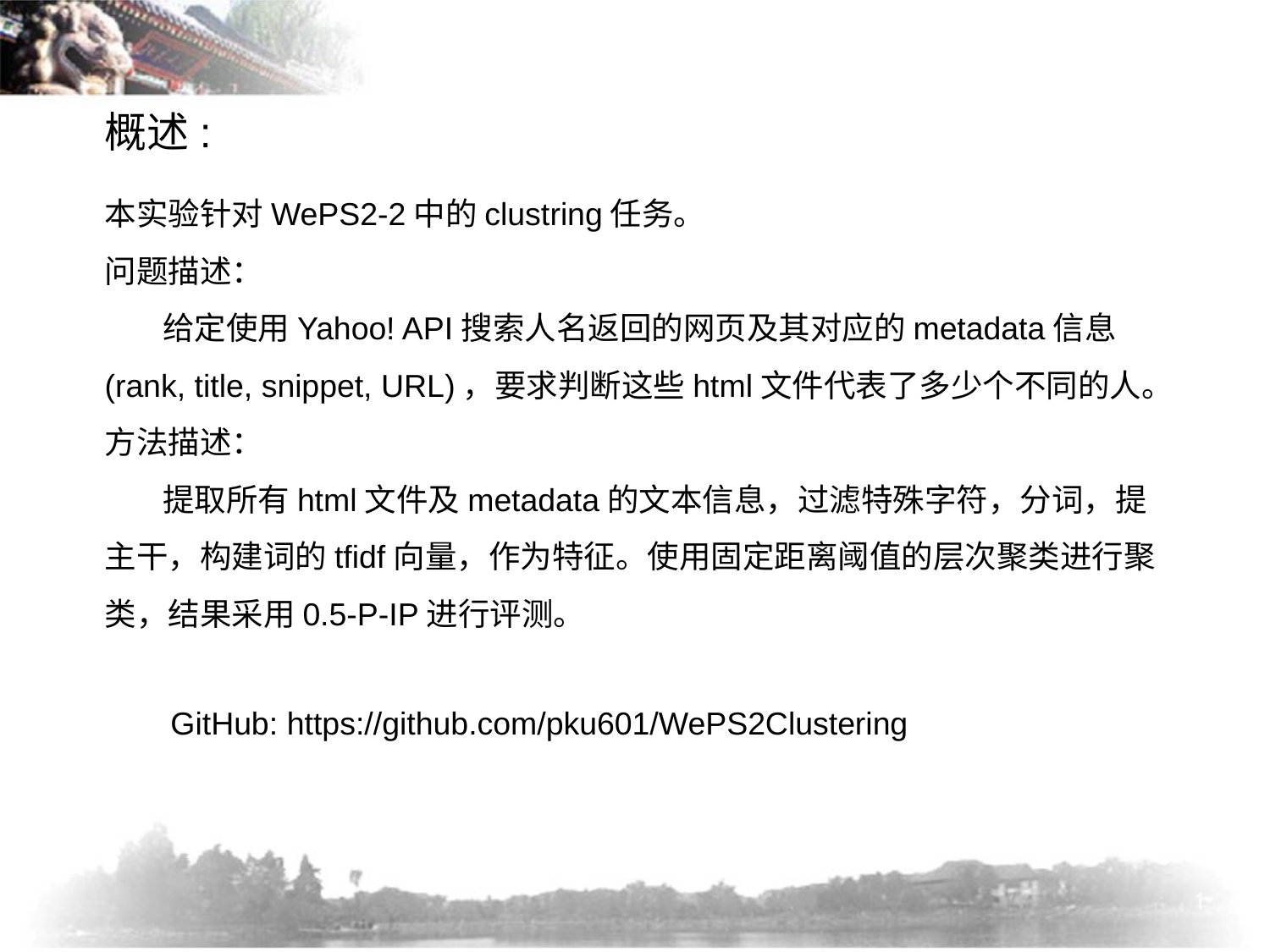

# 概述:
本实验针对WePS2-2中的clustring任务。
问题描述：
       给定使用Yahoo! API搜索人名返回的网页及其对应的metadata信息(rank, title, snippet, URL)，要求判断这些html文件代表了多少个不同的人。
方法描述：
       提取所有html文件及metadata的文本信息，过滤特殊字符，分词，提主干，构建词的tfidf向量，作为特征。使用固定距离阈值的层次聚类进行聚类，结果采用0.5-P-IP进行评测。
GitHub: https://github.com/pku601/WePS2Clustering